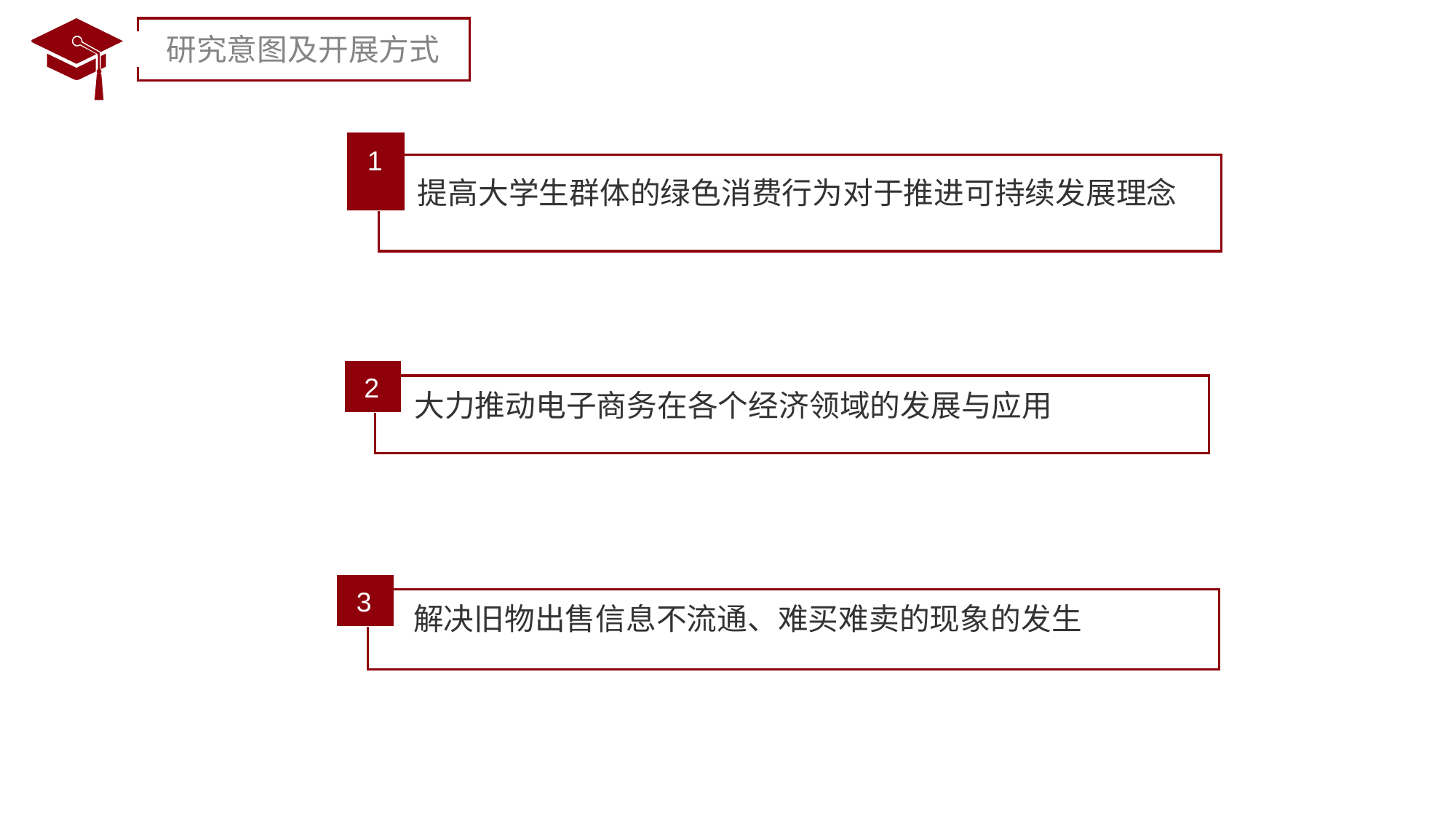

研究意图及开展方式

1

   提高大学生群体的绿色消费行为对于推进可持续发展理念

2

   大力推动电子商务在各个经济领域的发展与应用

3

    解决旧物出售信息不流通、难买难卖的现象的发生